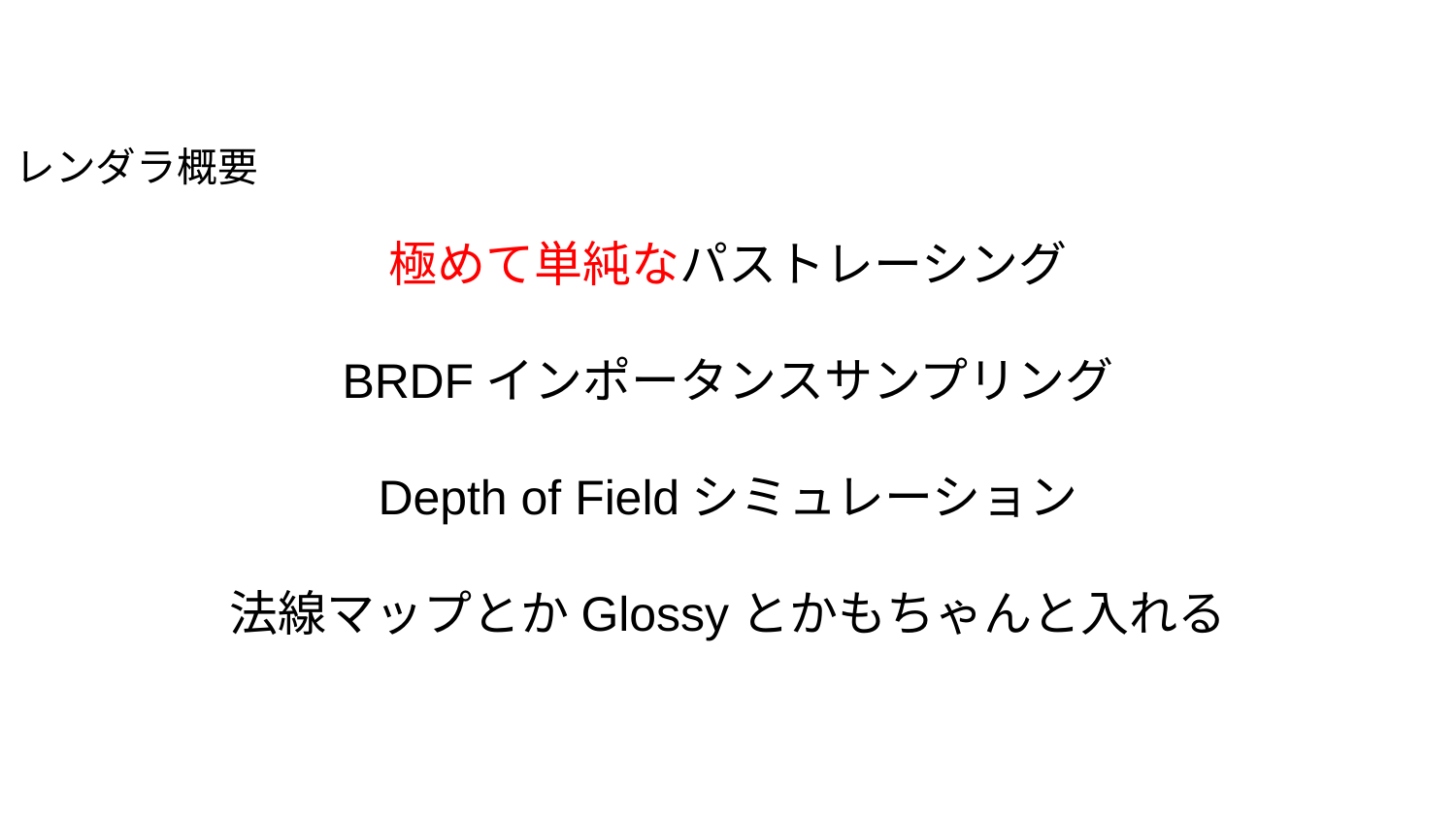

レンダラ概要
極めて単純なパストレーシング

BRDFインポータンスサンプリング

Depth of Fieldシミュレーション

法線マップとかGlossyとかもちゃんと入れる